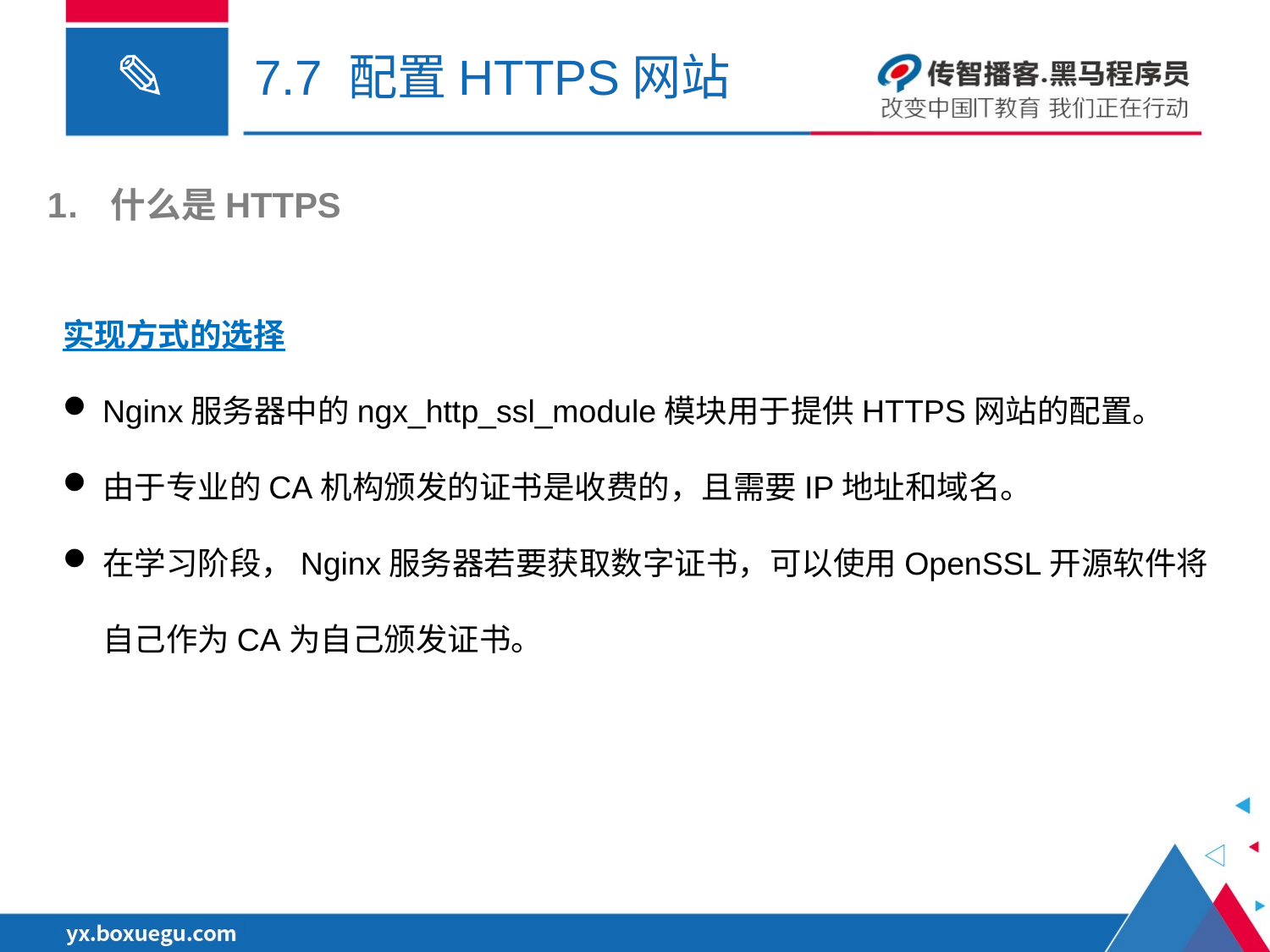

# 7.7 配置HTTPS网站
什么是HTTPS
实现方式的选择
Nginx服务器中的ngx_http_ssl_module模块用于提供HTTPS网站的配置。
由于专业的CA机构颁发的证书是收费的，且需要IP地址和域名。
在学习阶段，Nginx服务器若要获取数字证书，可以使用OpenSSL开源软件将自己作为CA为自己颁发证书。